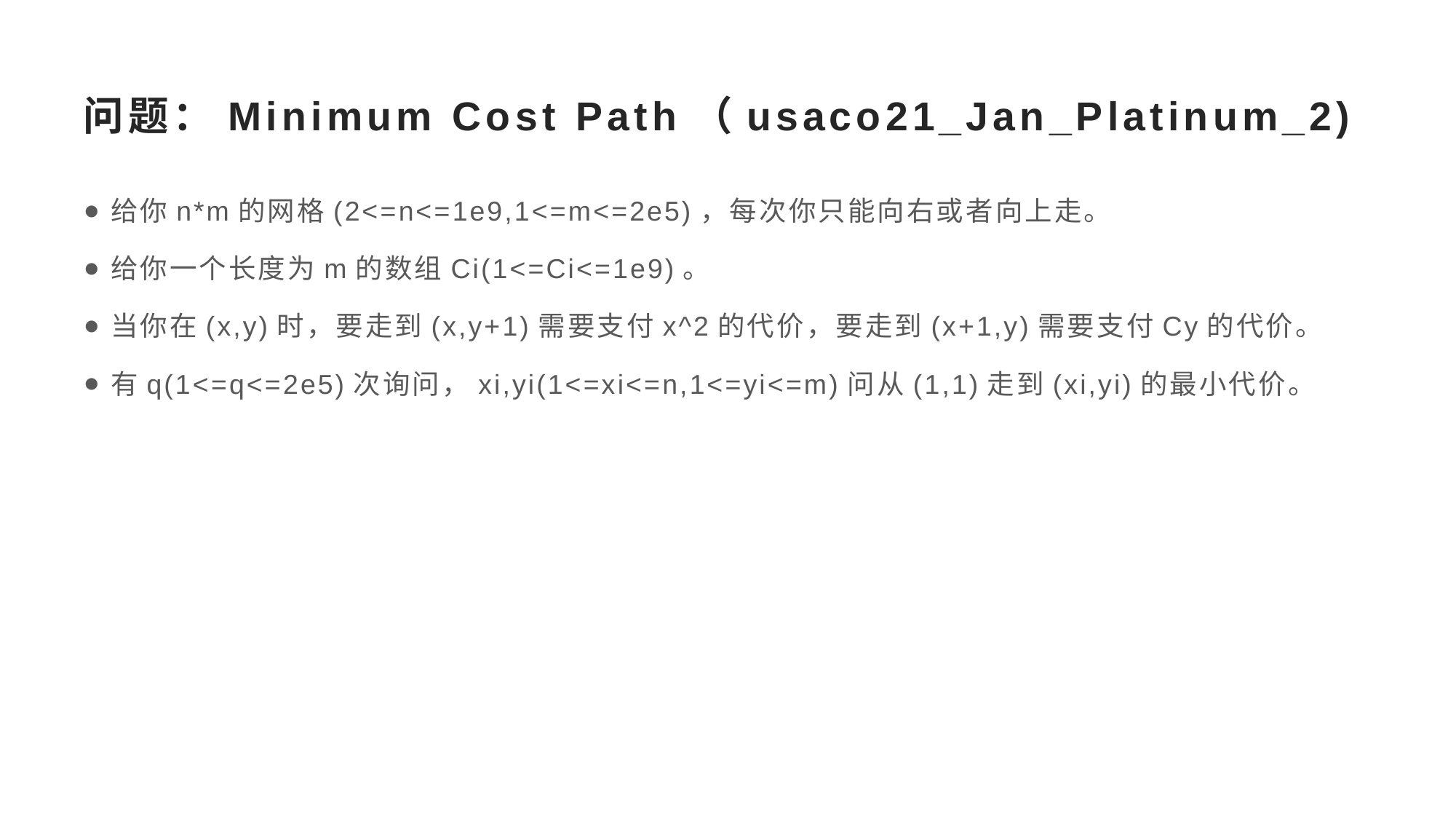

# 问题：Minimum Cost Path（usaco21_Jan_Platinum_2)
给你n*m的网格(2<=n<=1e9,1<=m<=2e5)，每次你只能向右或者向上走。
给你一个长度为m的数组Ci(1<=Ci<=1e9)。
当你在(x,y)时，要走到(x,y+1)需要支付x^2的代价，要走到(x+1,y)需要支付Cy的代价。
有q(1<=q<=2e5)次询问，xi,yi(1<=xi<=n,1<=yi<=m)问从(1,1)走到(xi,yi)的最小代价。